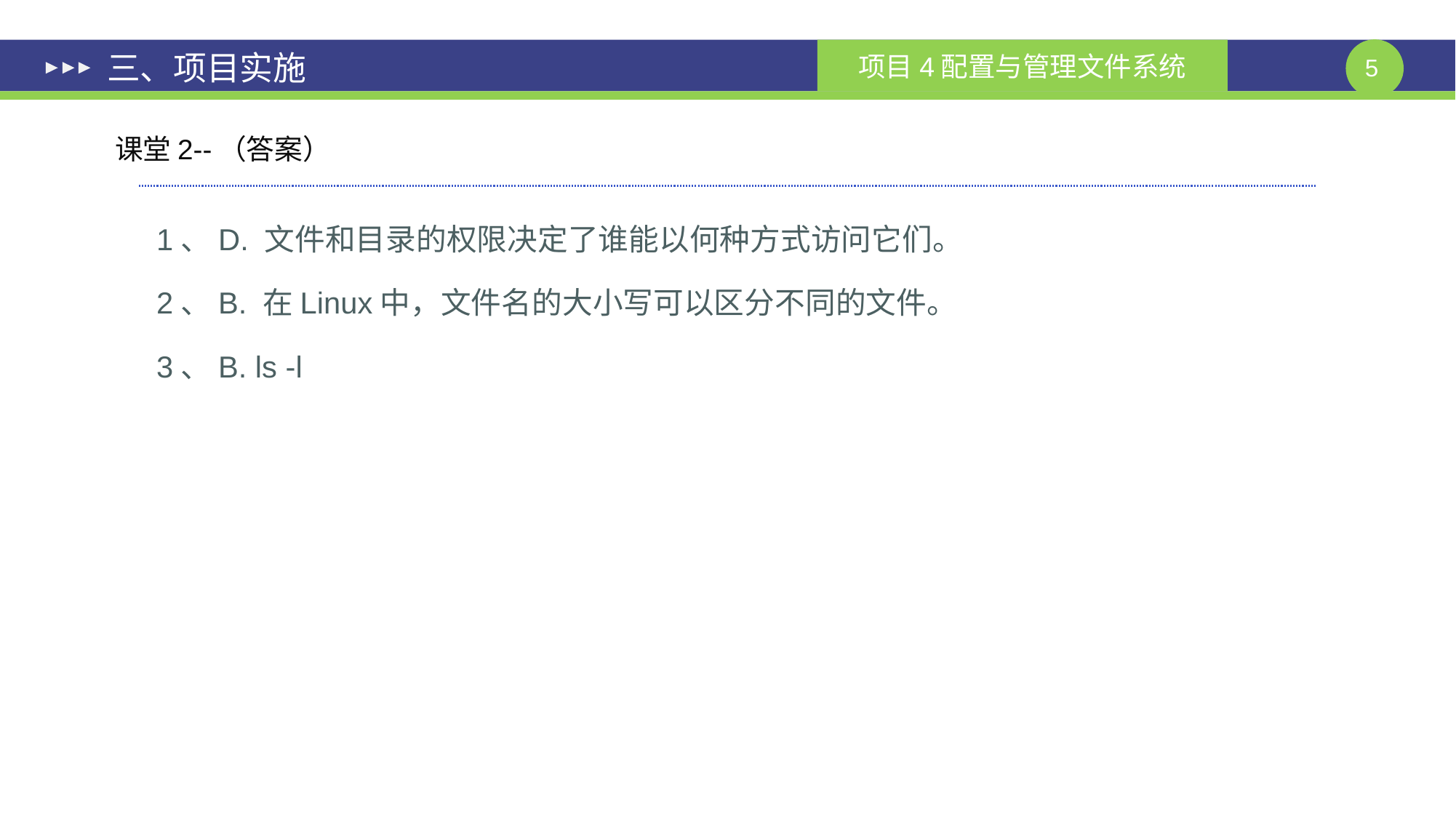

# 三、项目实施
课堂2--（答案）

1、D. 文件和目录的权限决定了谁能以何种方式访问它们。
2、B. 在Linux中，文件名的大小写可以区分不同的文件。
3、B. ls -l